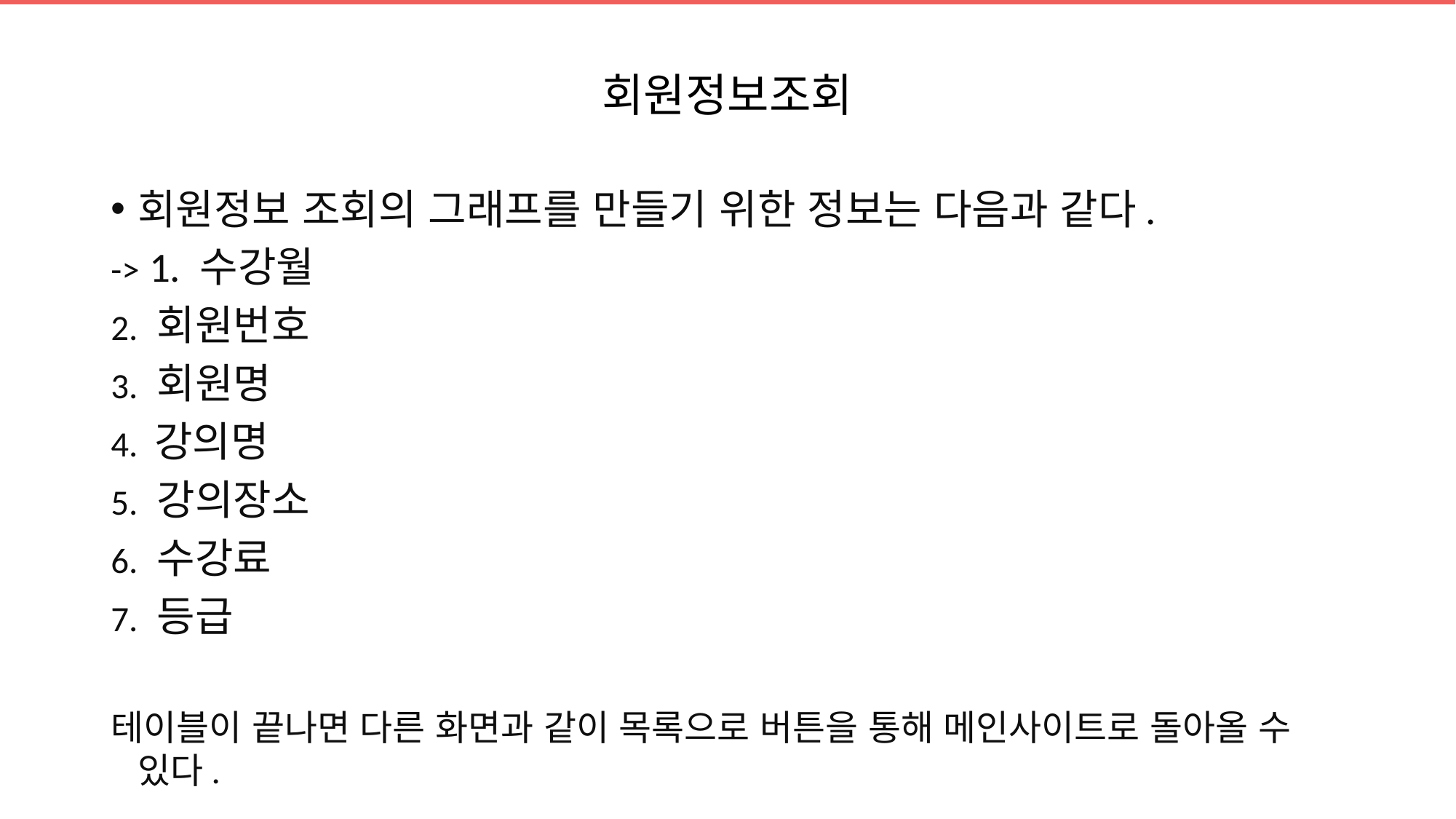

# 회원정보조회
회원정보 조회의 그래프를 만들기 위한 정보는 다음과 같다.
-> 1. 수강월
2. 회원번호
3. 회원명
4. 강의명
5. 강의장소
6. 수강료
7. 등급

테이블이 끝나면 다른 화면과 같이 목록으로 버튼을 통해 메인사이트로 돌아올 수 있다.